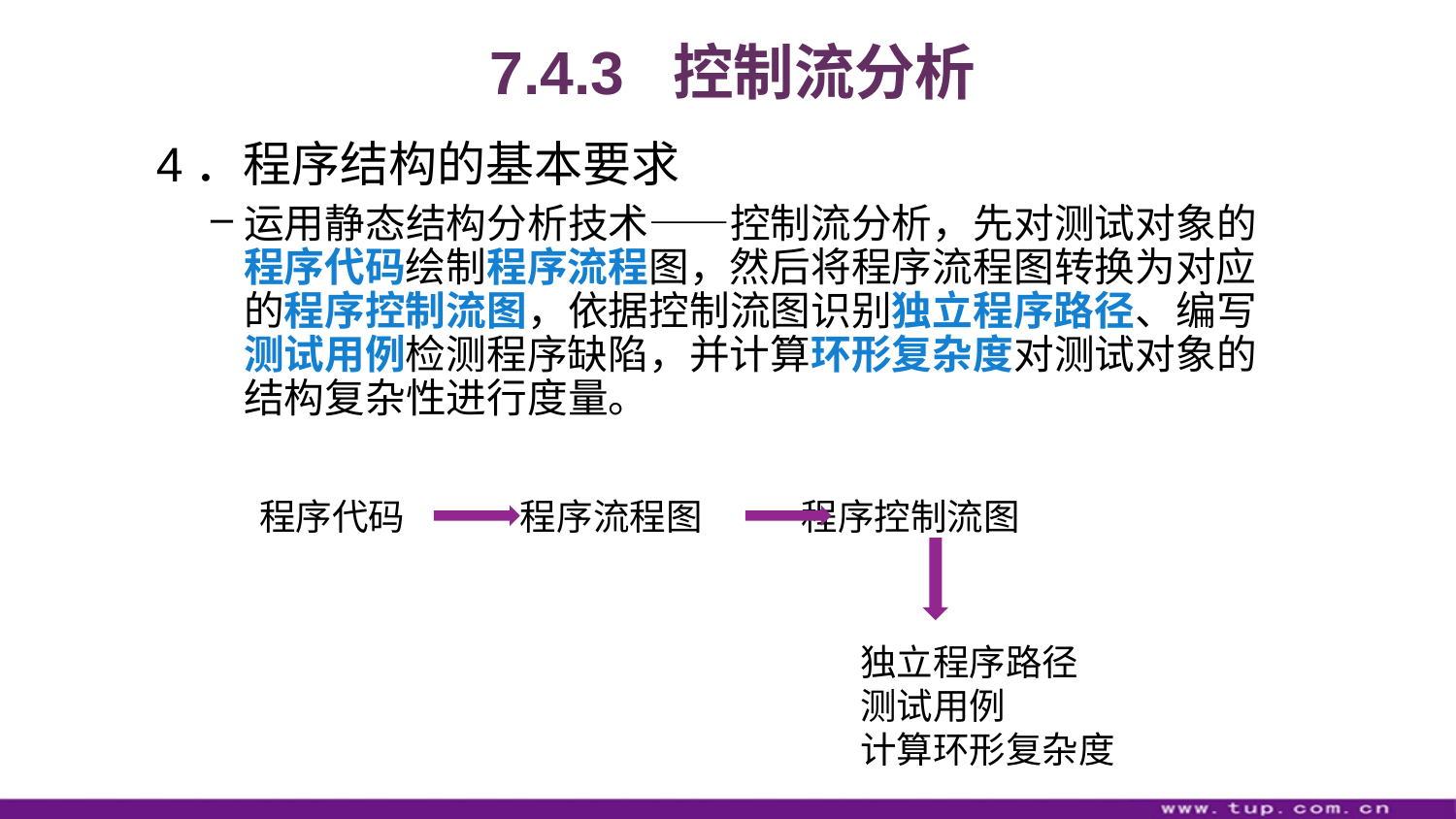

7.4.3  控制流分析
4．程序结构的基本要求
运用静态结构分析技术——控制流分析，先对测试对象的程序代码绘制程序流程图，然后将程序流程图转换为对应的程序控制流图，依据控制流图识别独立程序路径、编写测试用例检测程序缺陷，并计算环形复杂度对测试对象的结构复杂性进行度量。
程序代码              程序流程图            程序控制流图

独立程序路径
测试用例
计算环形复杂度